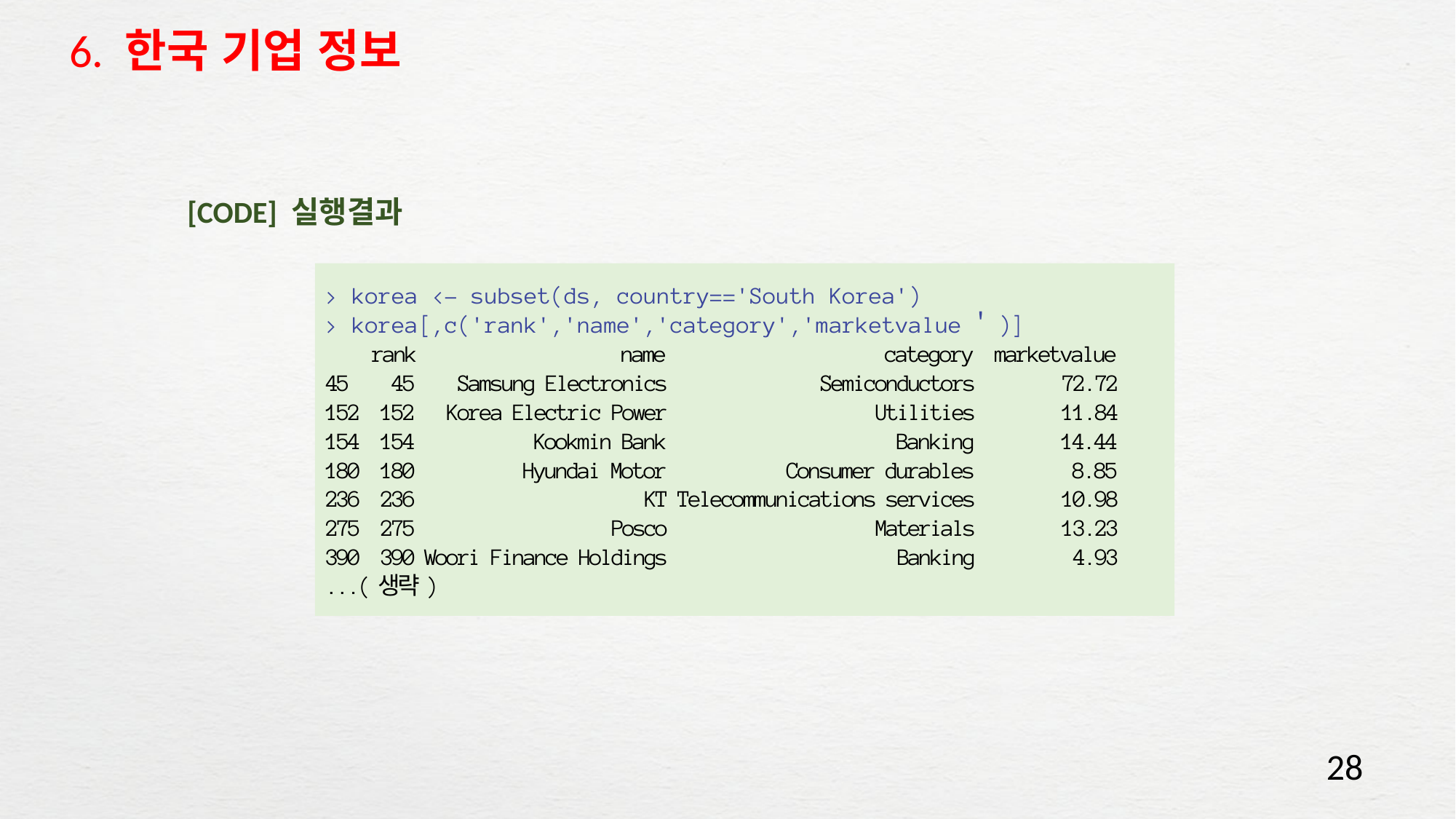

# 6. 한국 기업 정보
[CODE] 실행결과

> korea <- subset(ds, country=='South Korea')
> korea[,c('rank','name','category','marketvalue＇)]
    rank 		       name                    category  marketvalue
45    45    Samsung Electronics              Semiconductors        72.72
152  152   Korea Electric Power                   Utilities        11.84
154  154 	         Kookmin Bank                     Banking        14.44
180  180 	        Hyundai Motor           Consumer durables         8.85
236  236                     KT Telecommunications services        10.98
275  275                  Posco                   Materials        13.23
390  390 Woori Finance Holdings                     Banking         4.93
...(생략)
28
28